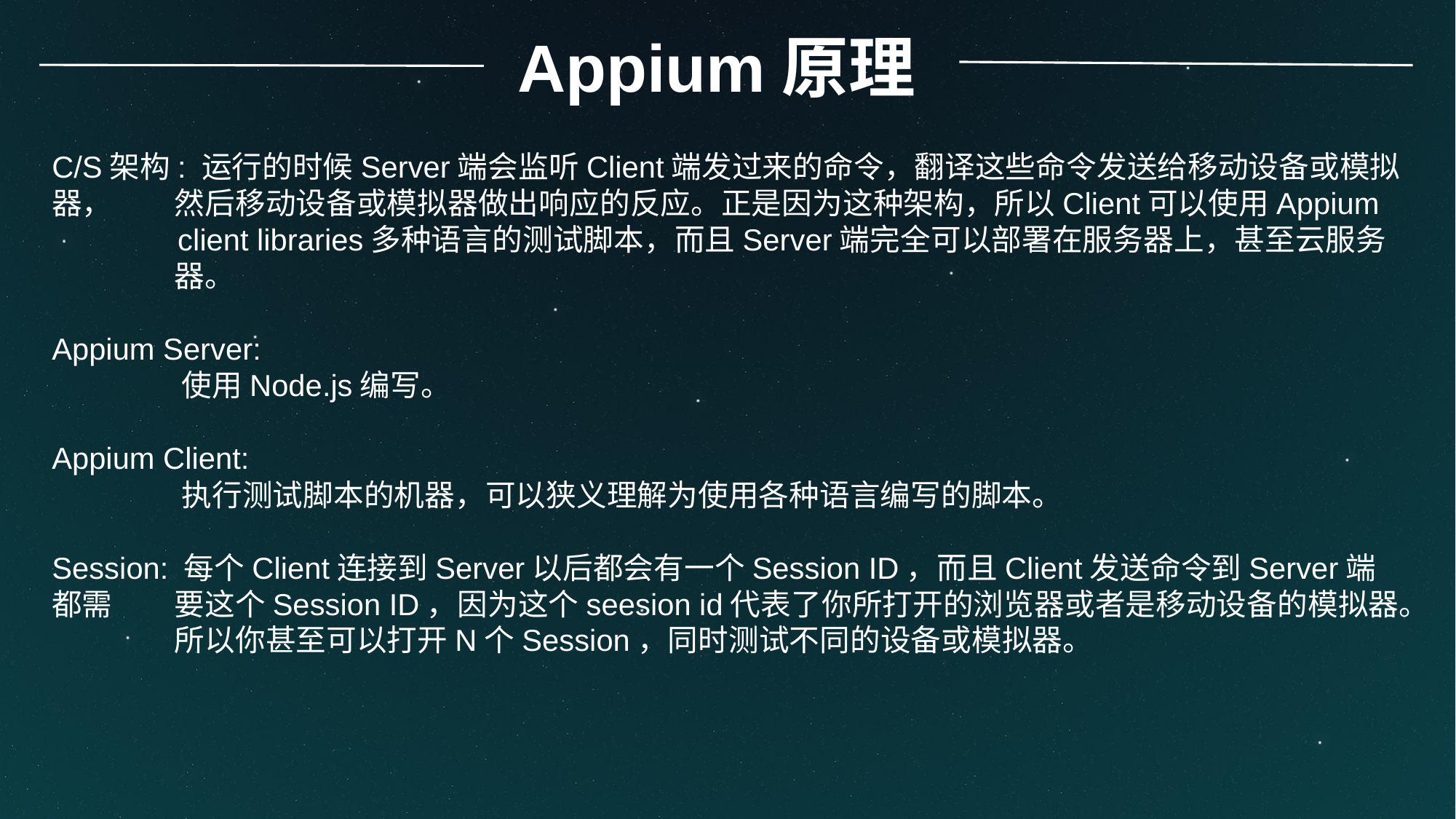

Appium原理
C/S架构: 运行的时候Server端会监听Client端发过来的命令，翻译这些命令发送给移动设备或模拟器，	  然后移动设备或模拟器做出响应的反应。正是因为这种架构，所以Client可以使用Appium   	  client libraries多种语言的测试脚本，而且Server端完全可以部署在服务器上，甚至云服务	  器。

Appium Server:
	  使用Node.js编写。

Appium Client:
   	  执行测试脚本的机器，可以狭义理解为使用各种语言编写的脚本。

Session: 每个Client连接到Server以后都会有一个Session ID，而且Client发送命令到Server端都需 	  要这个Session ID，因为这个seesion id代表了你所打开的浏览器或者是移动设备的模拟器。	  所以你甚至可以打开N个Session，同时测试不同的设备或模拟器。